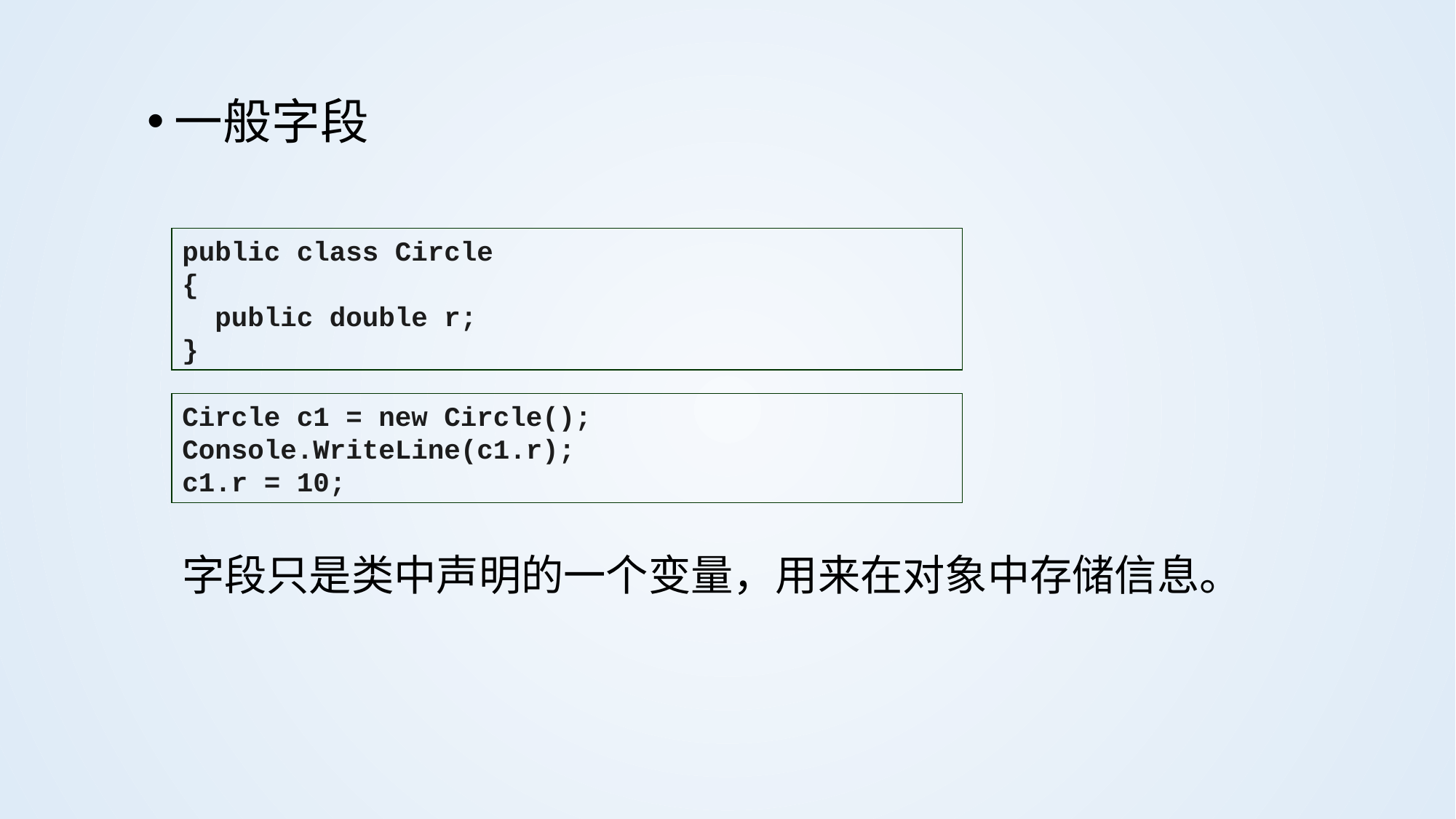

一般字段
public class Circle
{
  public double r;
}
Circle c1 = new Circle();
Console.WriteLine(c1.r);
c1.r = 10;
字段只是类中声明的一个变量，用来在对象中存储信息。